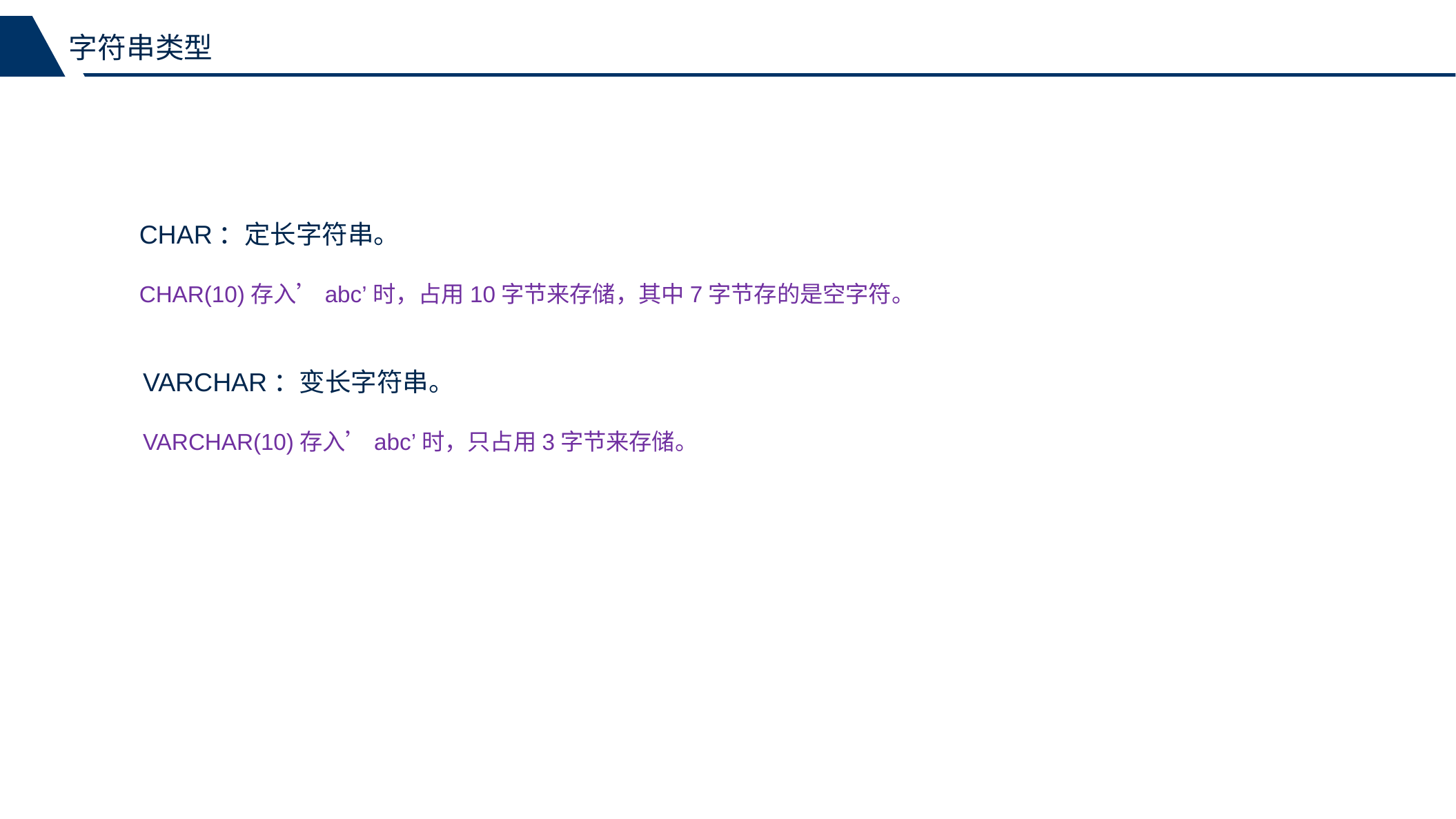

字符串类型

CHAR：定长字符串。

CHAR(10)存入’abc’时，占用10字节来存储，其中7字节存的是空字符。
VARCHAR：变长字符串。

VARCHAR(10)存入’abc’时，只占用3字节来存储。